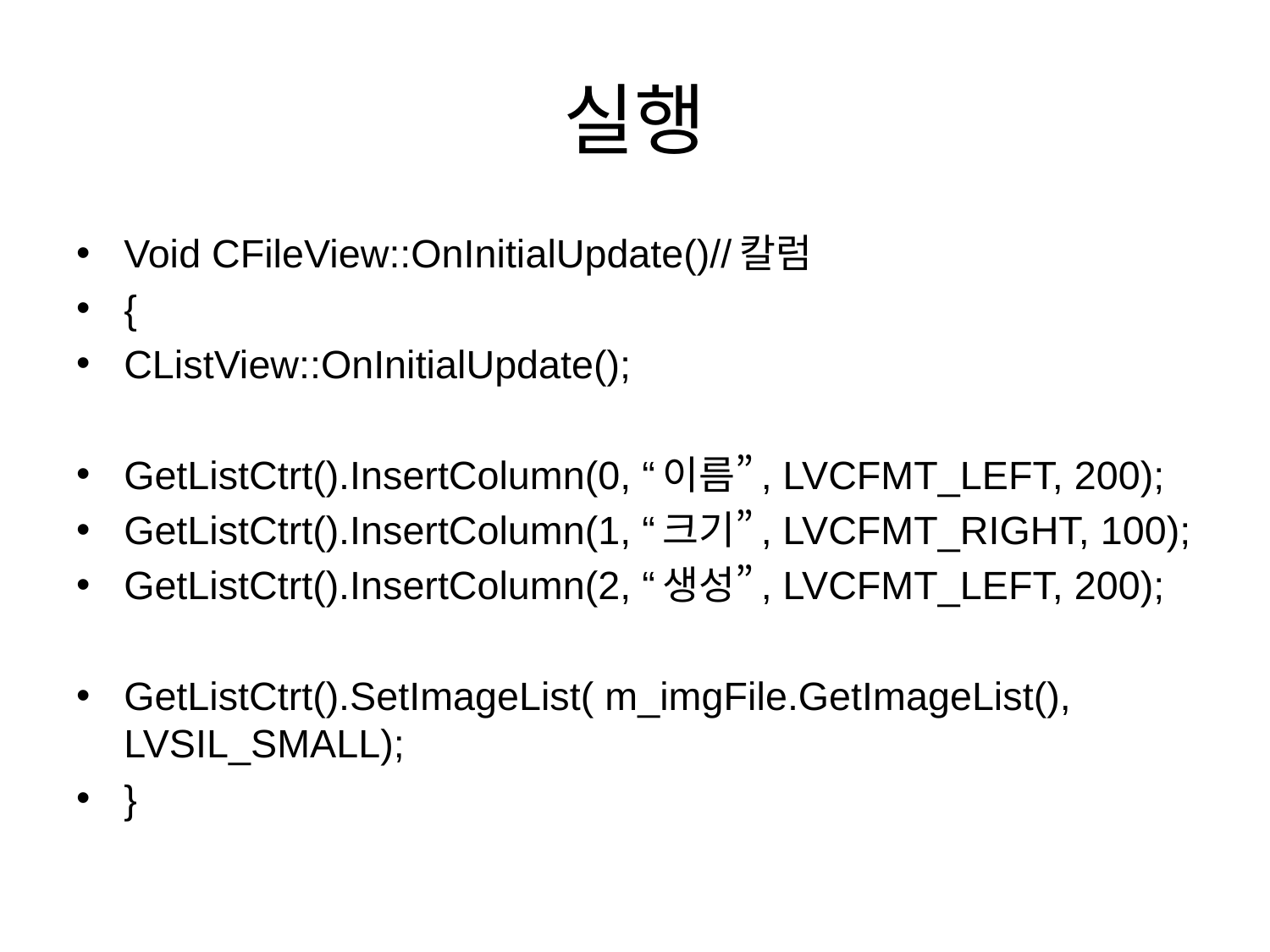

# 실행
Void CFileView::OnInitialUpdate()//칼럼
{
CListView::OnInitialUpdate();

GetListCtrt().InsertColumn(0, “이름”, LVCFMT_LEFT, 200);
GetListCtrt().InsertColumn(1, “크기”, LVCFMT_RIGHT, 100);
GetListCtrt().InsertColumn(2, “생성”, LVCFMT_LEFT, 200);

GetListCtrt().SetImageList( m_imgFile.GetImageList(), LVSIL_SMALL);
}